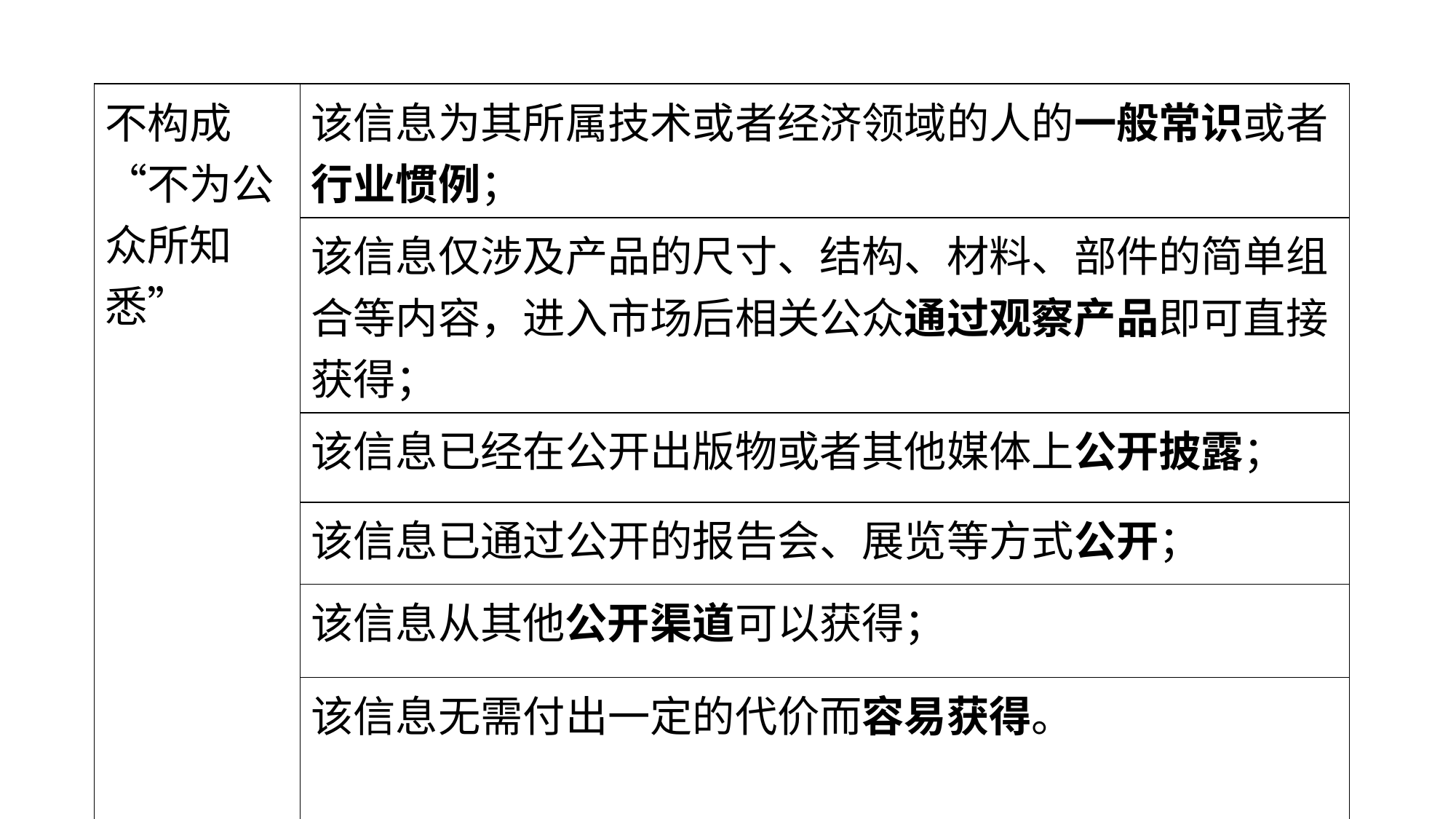

| 不构成“不为公众所知悉” | 该信息为其所属技术或者经济领域的人的一般常识或者行业惯例； |
| --- | --- |
|  | 该信息仅涉及产品的尺寸、结构、材料、部件的简单组合等内容，进入市场后相关公众通过观察产品即可直接获得； |
|  | 该信息已经在公开出版物或者其他媒体上公开披露； |
|  | 该信息已通过公开的报告会、展览等方式公开； |
|  | 该信息从其他公开渠道可以获得； |
|  | 该信息无需付出一定的代价而容易获得。 |